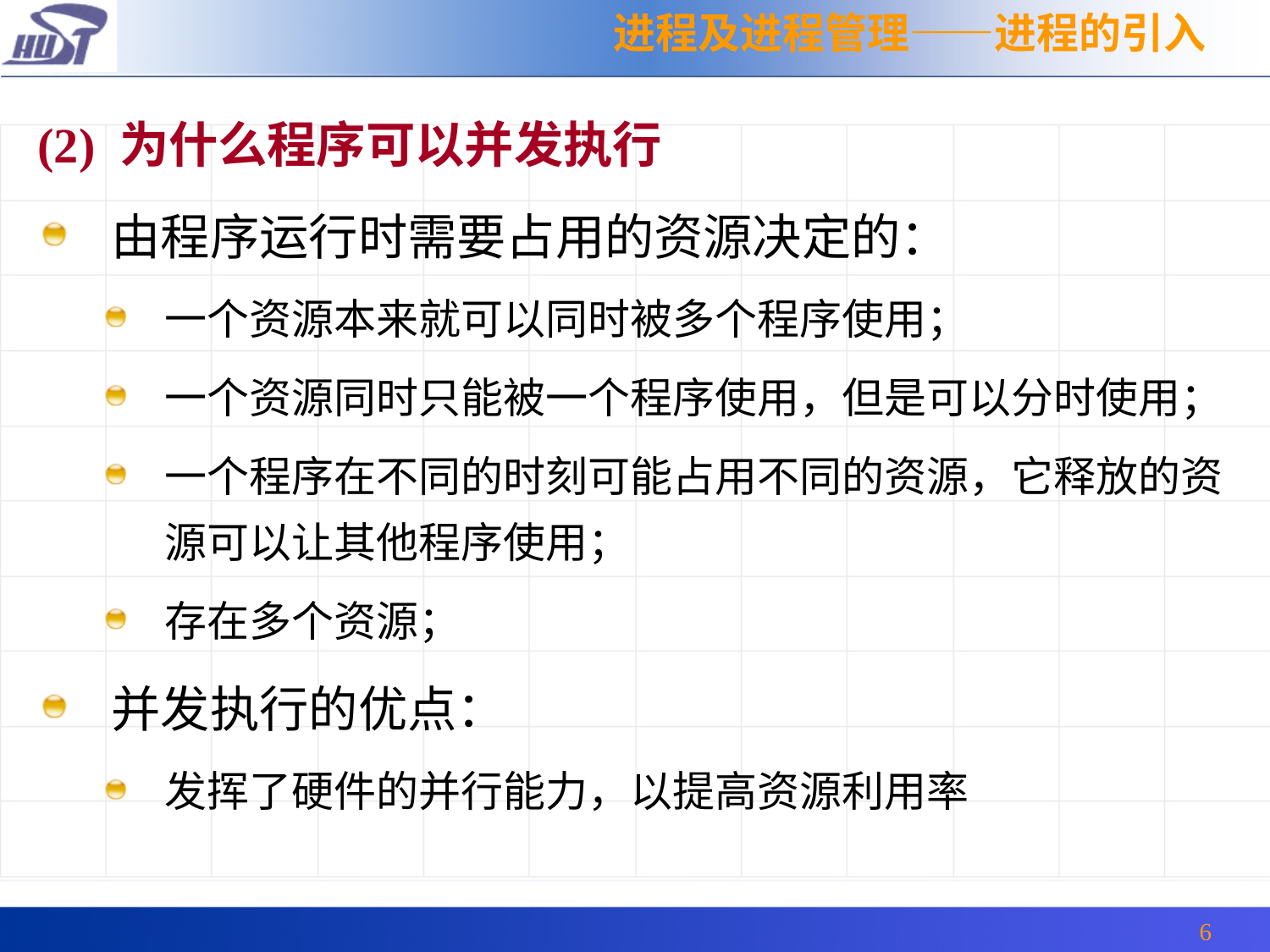

进程及进程管理——进程的引入
(2) 为什么程序可以并发执行
由程序运行时需要占用的资源决定的：
一个资源本来就可以同时被多个程序使用；
一个资源同时只能被一个程序使用，但是可以分时使用；
一个程序在不同的时刻可能占用不同的资源，它释放的资源可以让其他程序使用；
存在多个资源；
并发执行的优点：
发挥了硬件的并行能力，以提高资源利用率

6